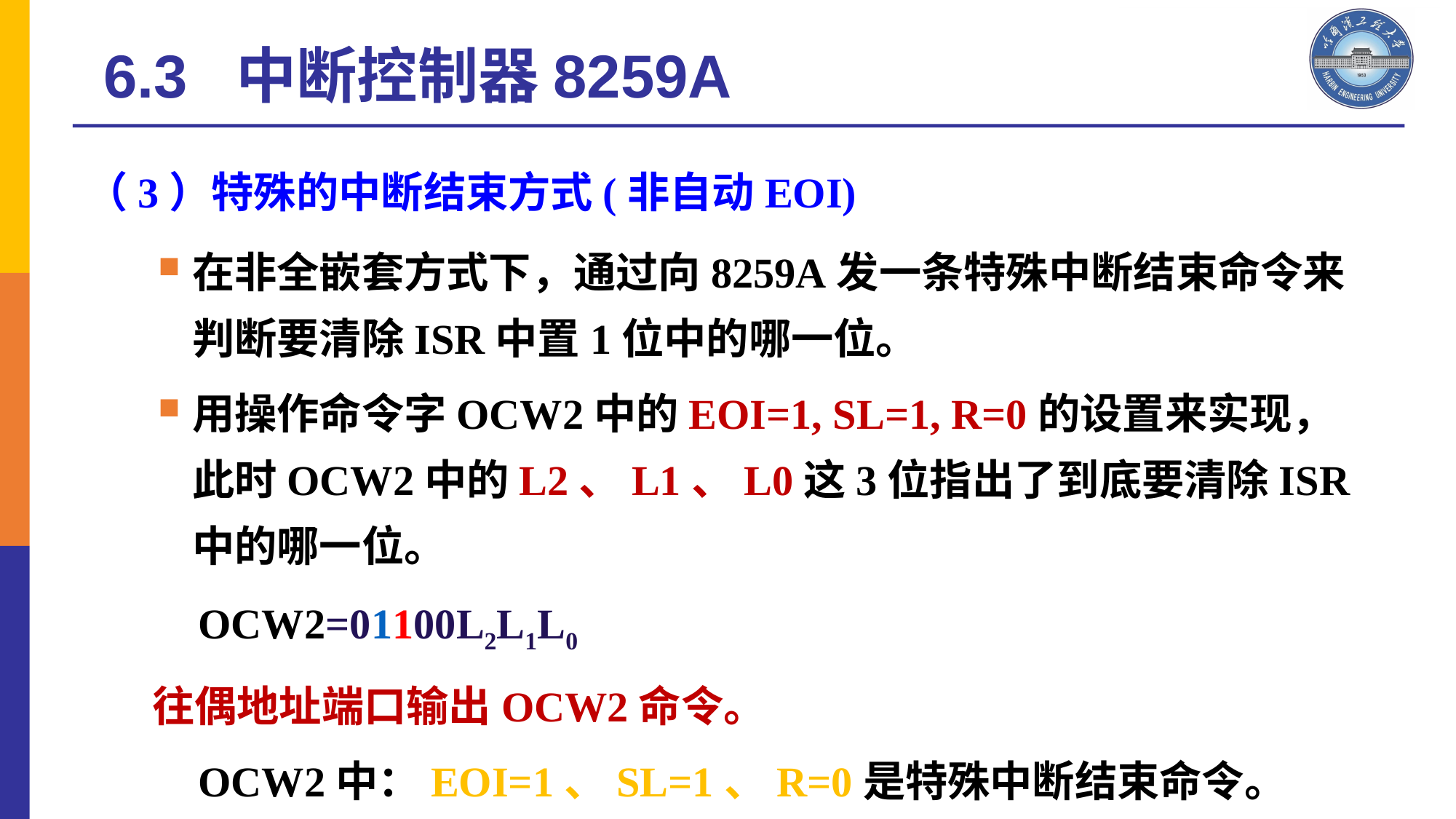

6.3  中断控制器8259A
（3）特殊的中断结束方式(非自动EOI)
在非全嵌套方式下，通过向8259A发一条特殊中断结束命令来判断要清除ISR中置1位中的哪一位。
用操作命令字OCW2中的EOI=1, SL=1, R=0的设置来实现，此时OCW2中的L2、L1、L0这3位指出了到底要清除ISR中的哪一位。
         OCW2=01100L2L1L0
    往偶地址端口输出OCW2命令。
         OCW2中：EOI=1、SL=1、R=0是特殊中断结束命令。